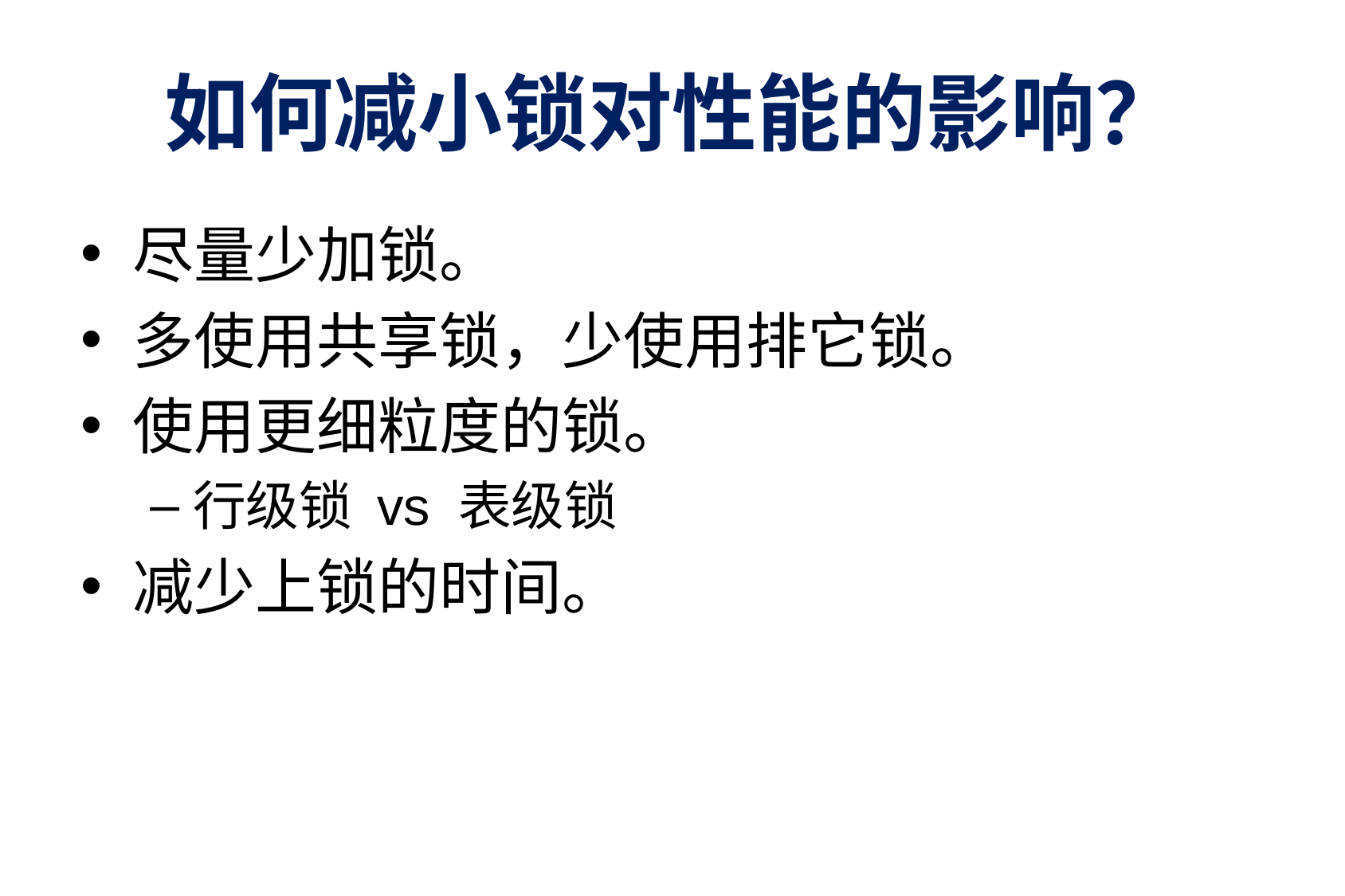

# 如何减小锁对性能的影响？
尽量少加锁。
多使用共享锁，少使用排它锁。
使用更细粒度的锁。
行级锁 vs 表级锁
减少上锁的时间。